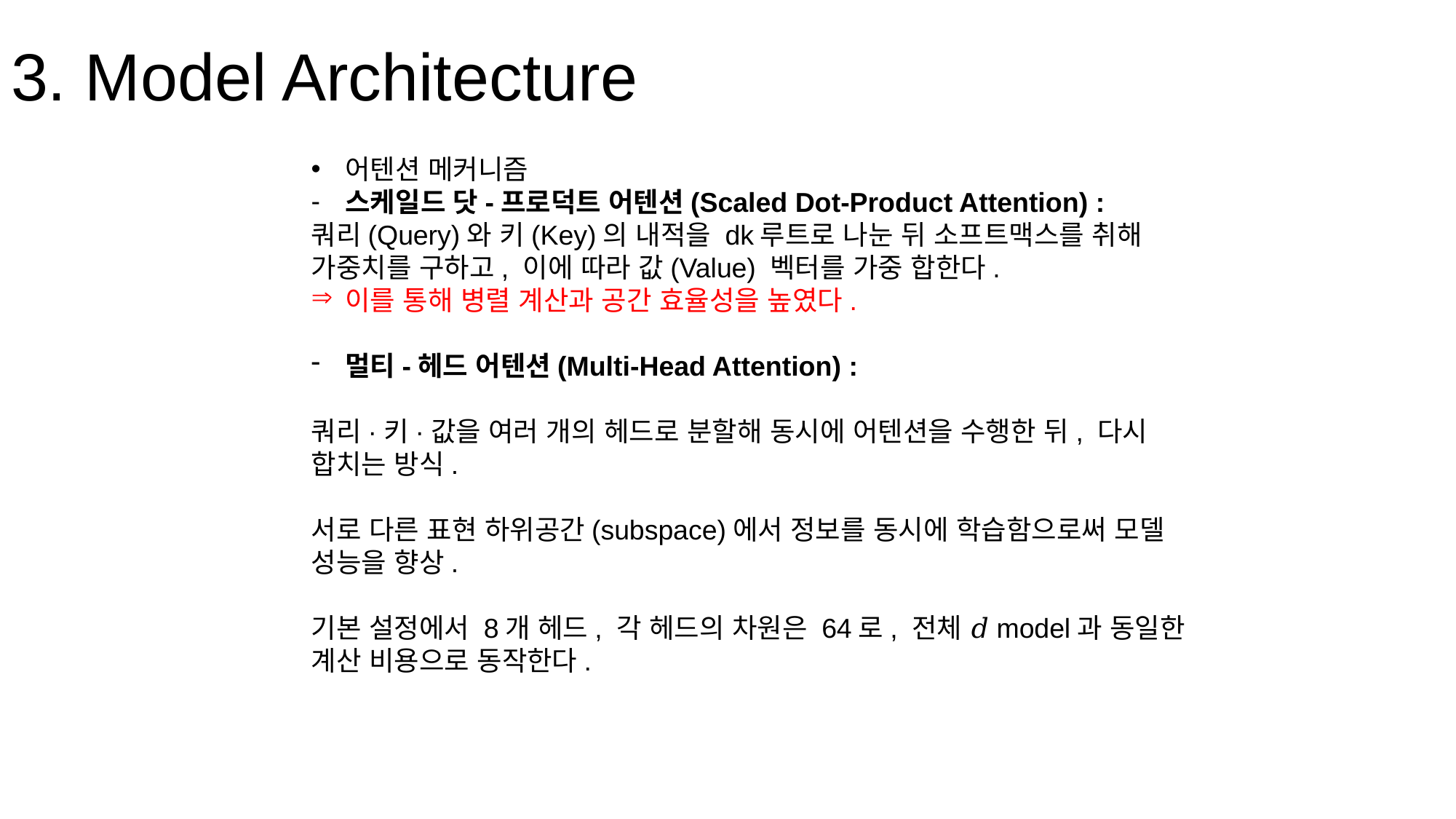

# 3. Model Architecture
어텐션 메커니즘
스케일드 닷-프로덕트 어텐션(Scaled Dot-Product Attention) :
쿼리(Query)와 키(Key)의 내적을 dk루트로 나눈 뒤 소프트맥스를 취해 가중치를 구하고, 이에 따라 값(Value) 벡터를 가중 합한다.
이를 통해 병렬 계산과 공간 효율성을 높였다.

멀티-헤드 어텐션(Multi-Head Attention) :

쿼리·키·값을 여러 개의 헤드로 분할해 동시에 어텐션을 수행한 뒤, 다시 합치는 방식.

서로 다른 표현 하위공간(subspace)에서 정보를 동시에 학습함으로써 모델 성능을 향상.

기본 설정에서 8개 헤드, 각 헤드의 차원은 64로, 전체 𝑑model과 동일한 계산 비용으로 동작한다.